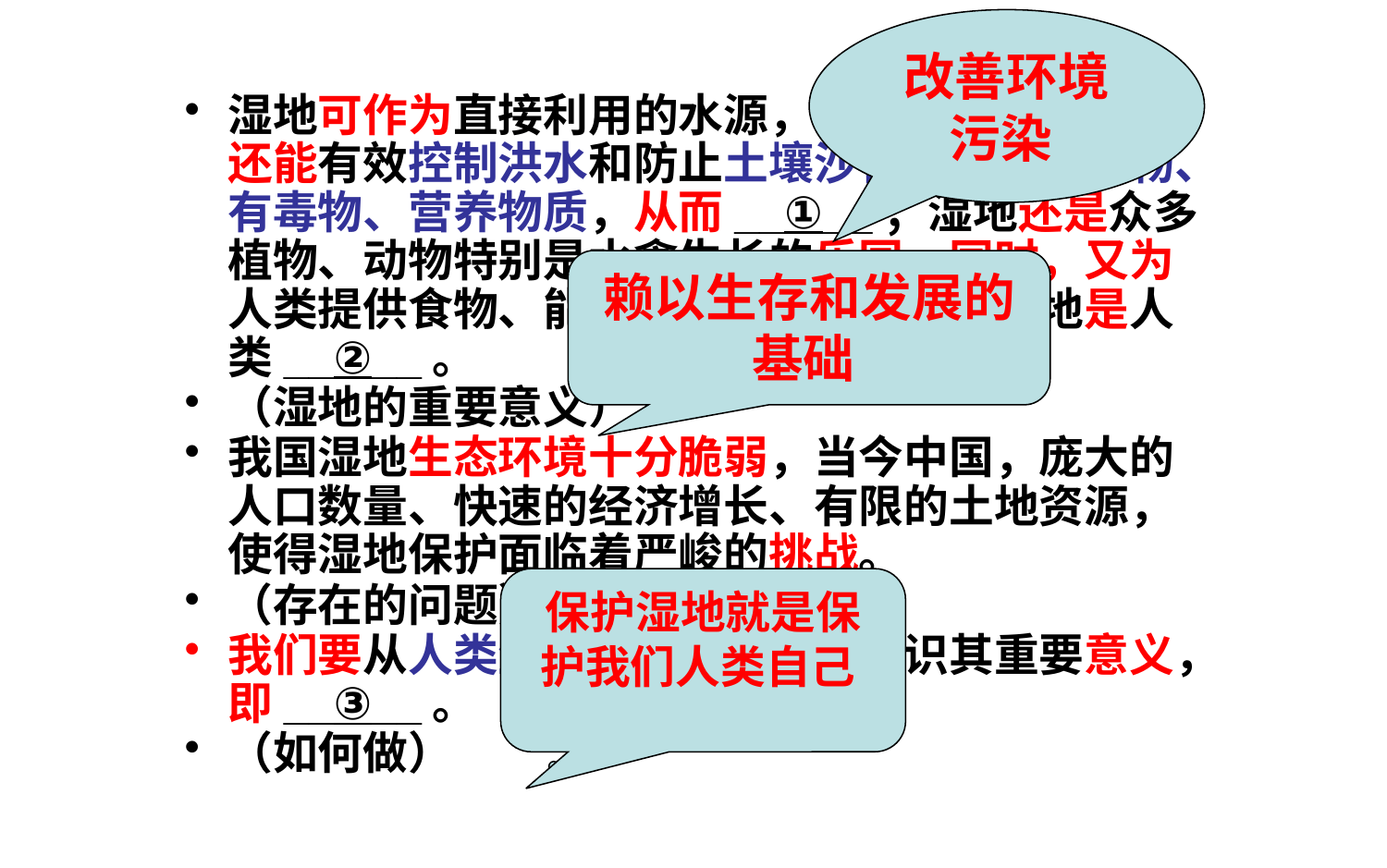

改善环境污染
湿地可作为直接利用的水源，可有效补充地下水，还能有效控制洪水和防止土壤沙化，滞留沉积物、有毒物、营养物质，从而__①__；湿地还是众多植物、动物特别是水禽生长的乐园，同时，又为人类提供食物、能源和原材料，因此，湿地是人类__②__。
（湿地的重要意义）
我国湿地生态环境十分脆弱，当今中国，庞大的人口数量、快速的经济增长、有限的土地资源，使得湿地保护面临着严峻的挑战。
（存在的问题）
我们要从人类生存和发展的角度认识其重要意义，即__③__。（重要意义是什么）
（如何做）
赖以生存和发展的基础
保护湿地就是保护我们人类自己